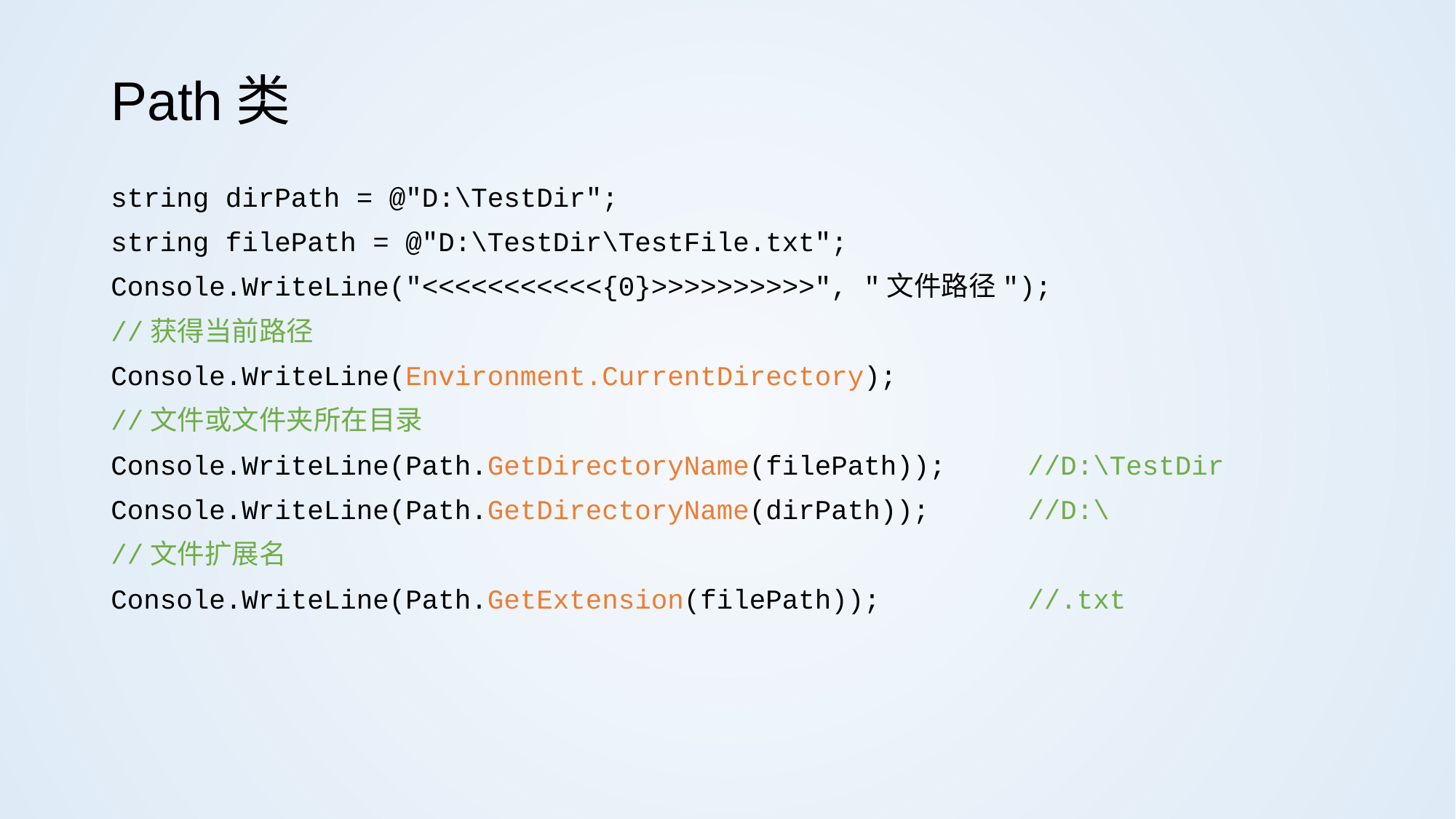

# Path类
string dirPath = @"D:\TestDir";
string filePath = @"D:\TestDir\TestFile.txt";
Console.WriteLine("<<<<<<<<<<<{0}>>>>>>>>>>", "文件路径");
//获得当前路径
Console.WriteLine(Environment.CurrentDirectory);
//文件或文件夹所在目录
Console.WriteLine(Path.GetDirectoryName(filePath));     //D:\TestDir
Console.WriteLine(Path.GetDirectoryName(dirPath));      //D:\
//文件扩展名
Console.WriteLine(Path.GetExtension(filePath));         //.txt